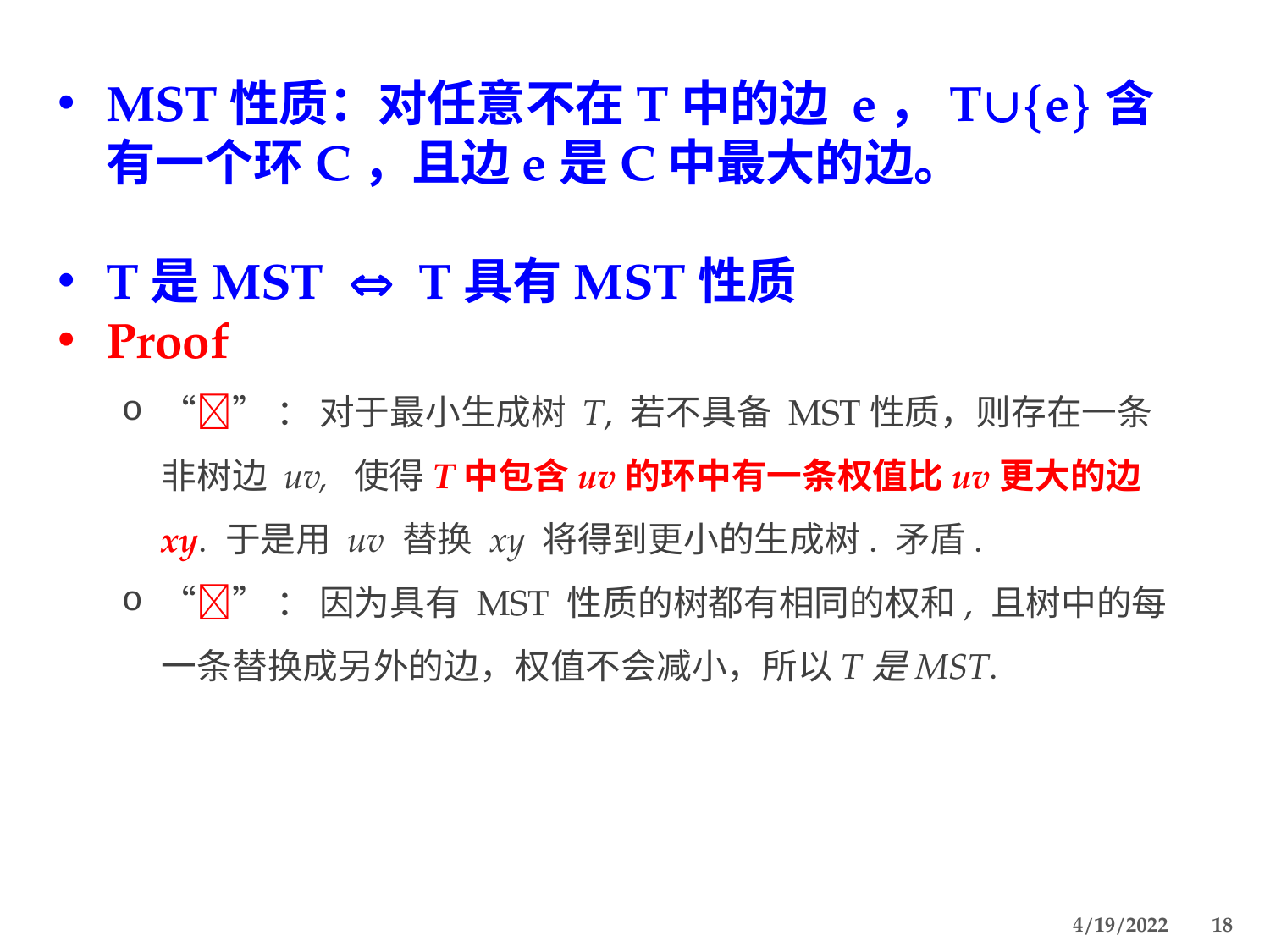

MST性质：对任意不在T中的边 e，T∪{e}含有一个环C，且边e是C中最大的边。

T是MST  ⇔  T具有MST性质
Proof
“⇒”： 对于最小生成树 T, 若不具备 MST性质，则存在一条非树边 uv,  使得T中包含uv的环中有一条权值比uv更大的边 xy. 于是用 uv 替换 xy 将得到更小的生成树. 矛盾.
“⇐”： 因为具有 MST 性质的树都有相同的权和, 且树中的每一条替换成另外的边，权值不会减小，所以T是MST.
4/19/2022
18